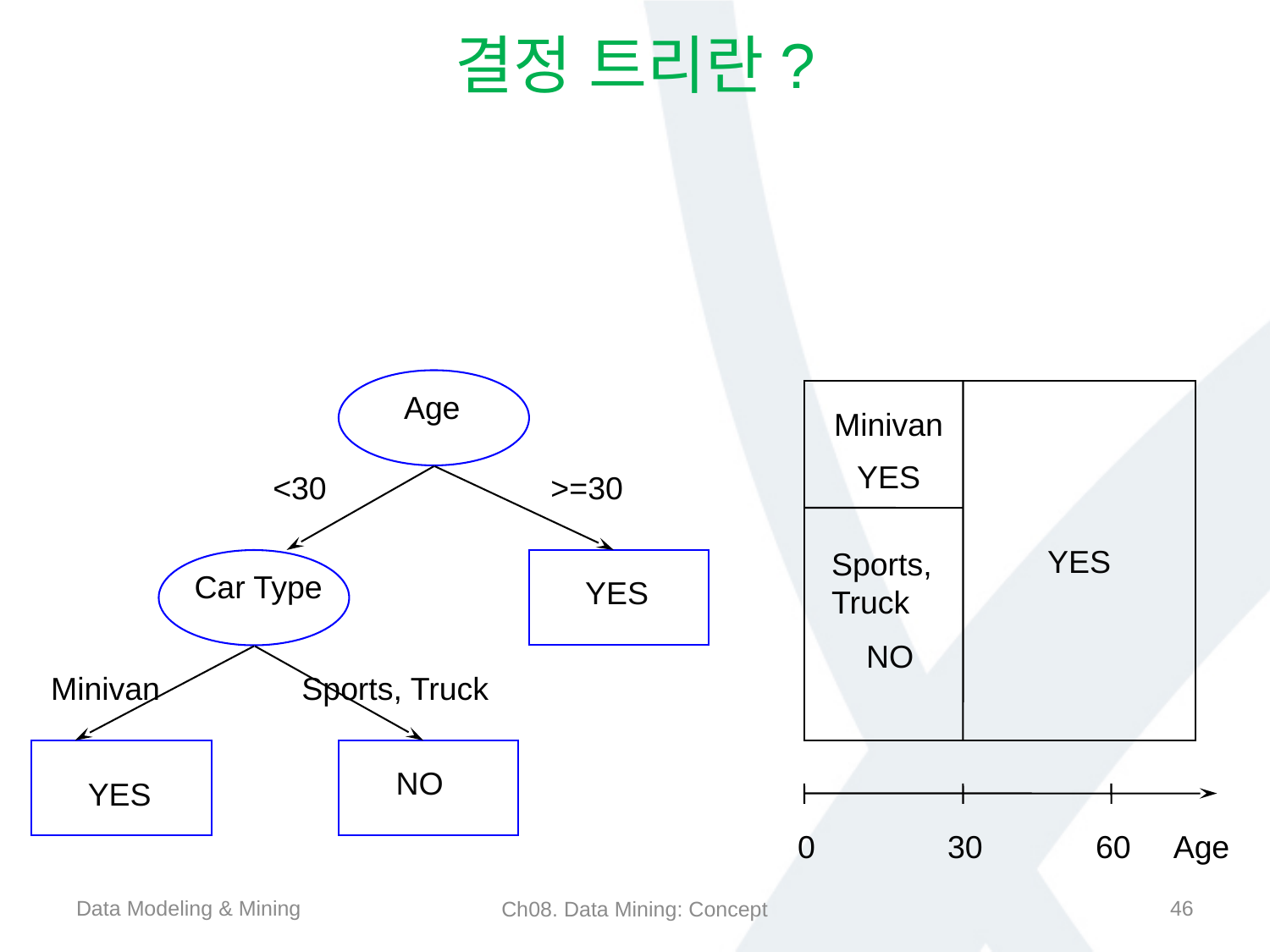

# 결정 트리란?

Age

Minivan
YES

Sports,
Truck
YES
NO

0
30
60
Age
<30
>=30

Car Type
YES

Minivan
Sports, Truck

NO
YES
Data Modeling & Mining
46
Ch08. Data Mining: Concept